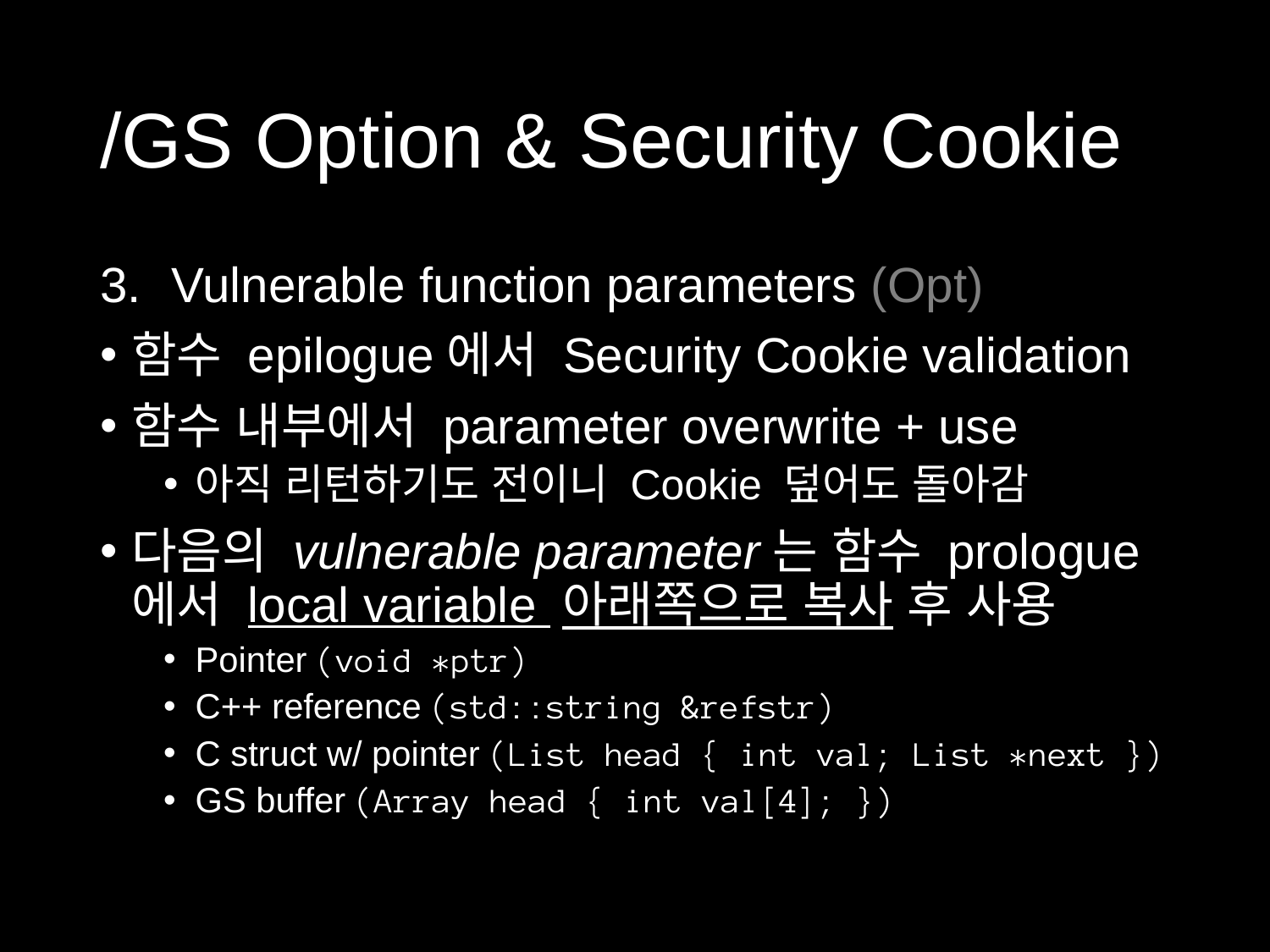

# /GS Option & Security Cookie
Vulnerable function parameters (Opt)
함수 epilogue에서 Security Cookie validation
함수 내부에서 parameter overwrite + use
아직 리턴하기도 전이니 Cookie 덮어도 돌아감
다음의 vulnerable parameter는 함수 prologue에서 local variable 아래쪽으로 복사 후 사용
Pointer (void *ptr)
C++ reference (std::string &refstr)
C struct w/ pointer (List head { int val; List *next })
GS buffer (Array head { int val[4]; })